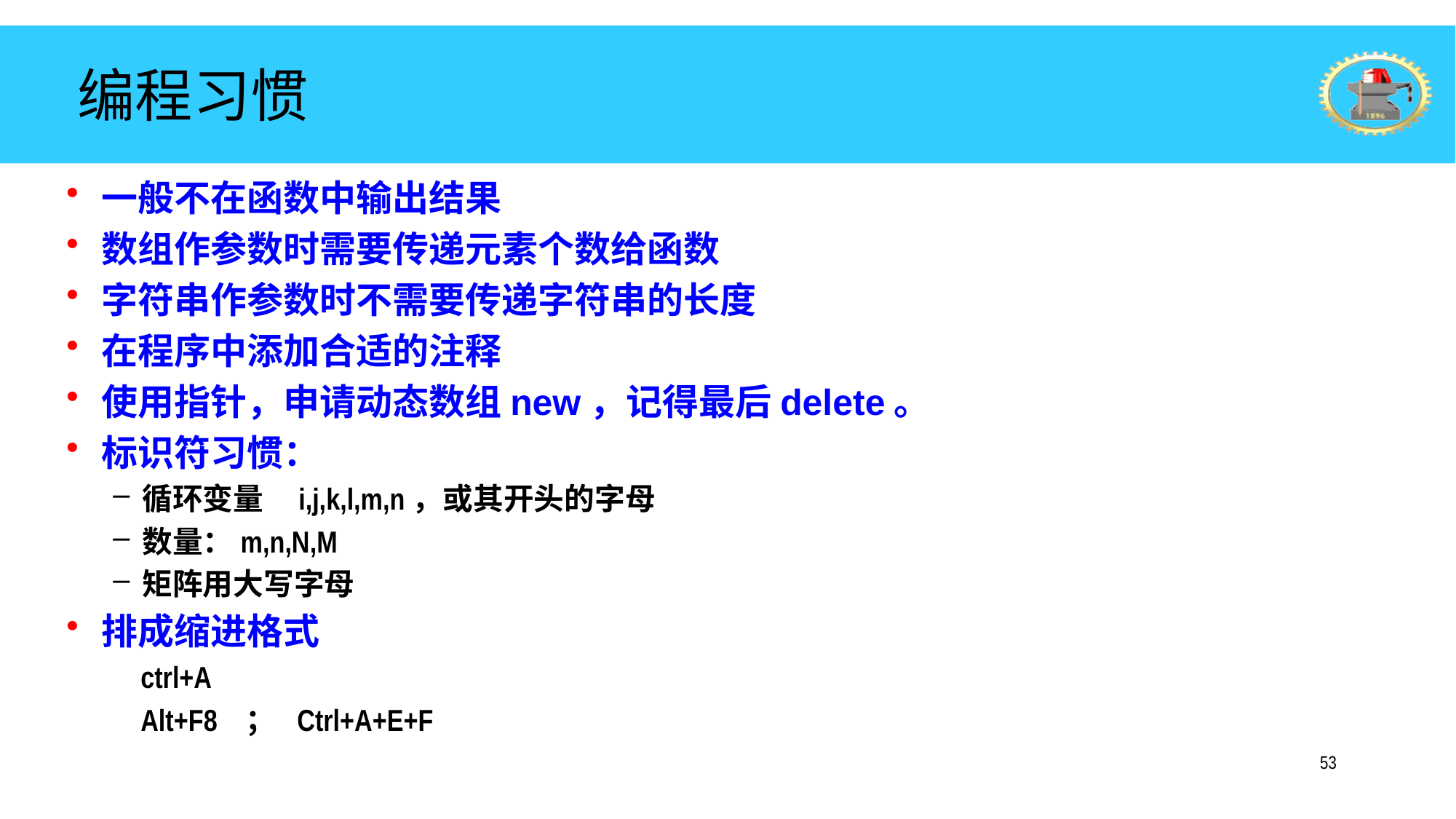

# 编程习惯
一般不在函数中输出结果
数组作参数时需要传递元素个数给函数
字符串作参数时不需要传递字符串的长度
在程序中添加合适的注释
使用指针，申请动态数组new，记得最后delete。
标识符习惯：
循环变量    i,j,k,l,m,n，或其开头的字母
数量：m,n,N,M
矩阵用大写字母
排成缩进格式
    ctrl+A
    Alt+F8   ；  Ctrl+A+E+F

53